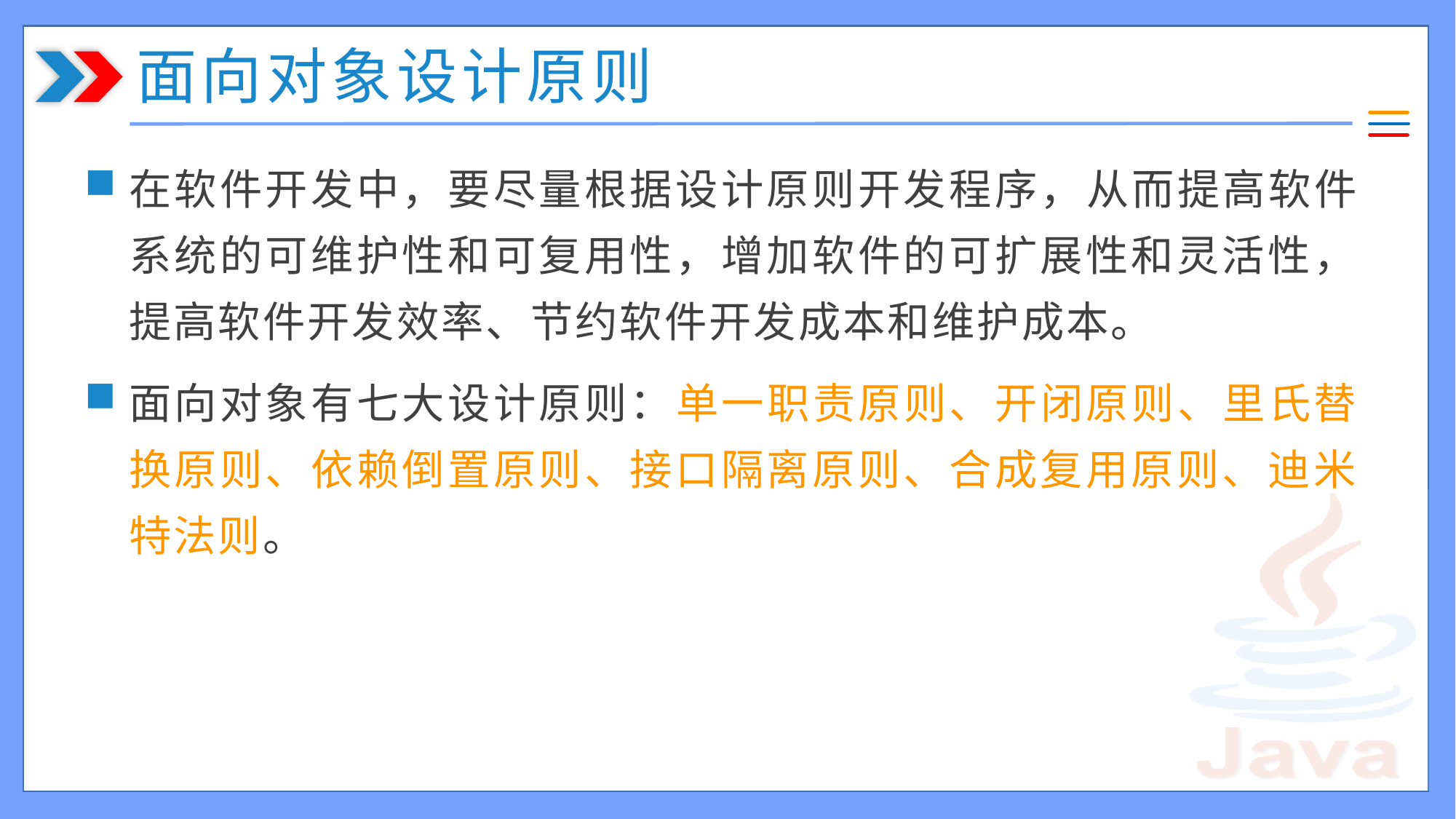

# 面向对象设计原则
在软件开发中，要尽量根据设计原则开发程序，从而提高软件系统的可维护性和可复用性，增加软件的可扩展性和灵活性，提高软件开发效率、节约软件开发成本和维护成本。
面向对象有七大设计原则：单一职责原则、开闭原则、里氏替换原则、依赖倒置原则、接口隔离原则、合成复用原则、迪米特法则。